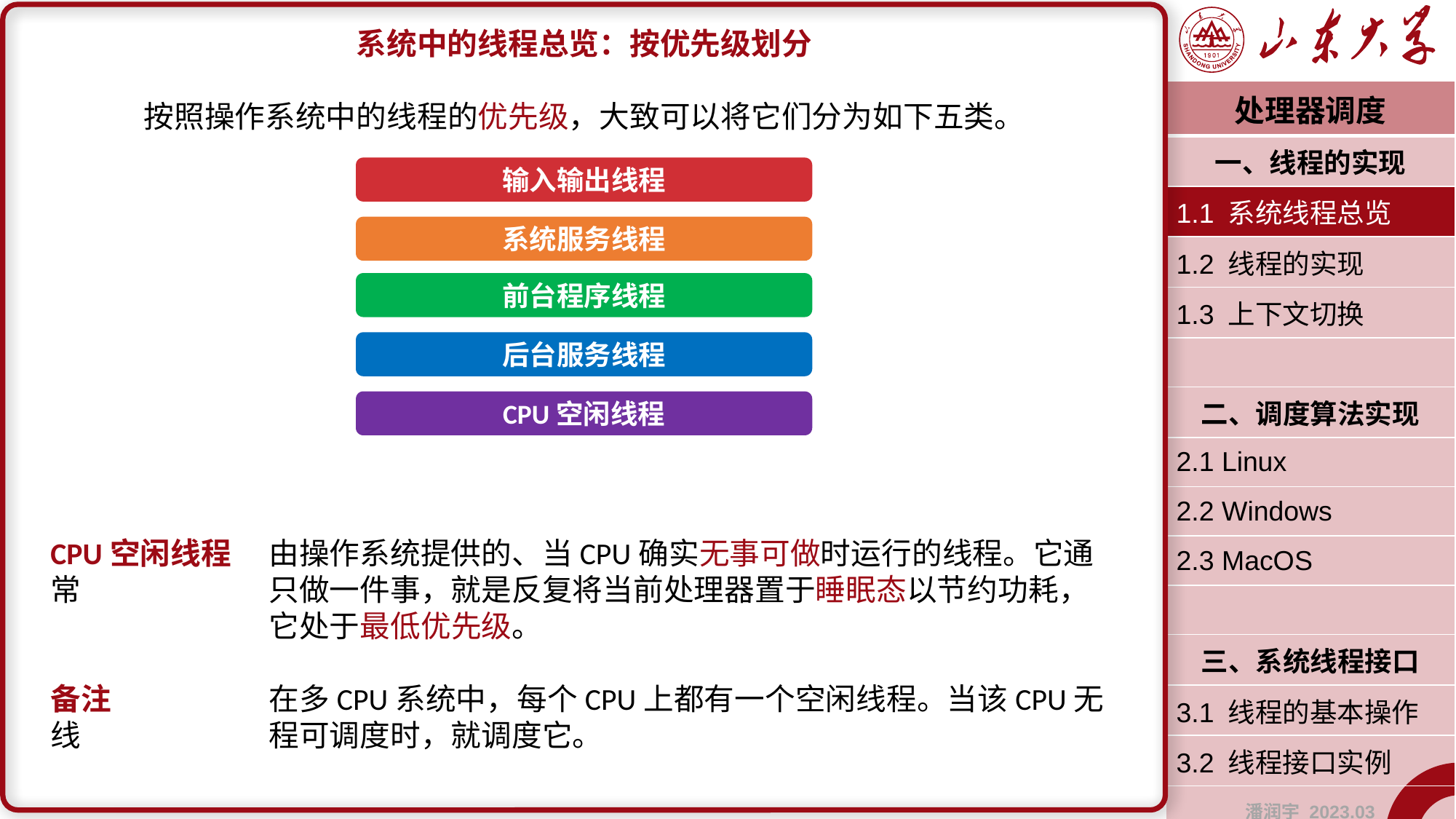

系统中的线程总览：按优先级划分

按照操作系统中的线程的优先级，大致可以将它们分为如下五类。

CPU空闲线程	由操作系统提供的、当CPU确实无事可做时运行的线程。它通常		只做一件事，就是反复将当前处理器置于睡眠态以节约功耗，		它处于最低优先级。

备注		在多CPU系统中，每个CPU上都有一个空闲线程。当该CPU无线		程可调度时，就调度它。
| 处理器调度 |
| --- |
| 一、线程的实现 |
| 1.1 系统线程总览 |
| 1.2 线程的实现 |
| 1.3 上下文切换 |
|  |
| 二、调度算法实现 |
| 2.1 Linux |
| 2.2 Windows |
| 2.3 MacOS |
|  |
| 三、系统线程接口 |
| 3.1 线程的基本操作 |
| 3.2 线程接口实例 |
| 潘润宇 2023.03 |
输入输出线程
系统服务线程
前台程序线程
后台服务线程
CPU空闲线程